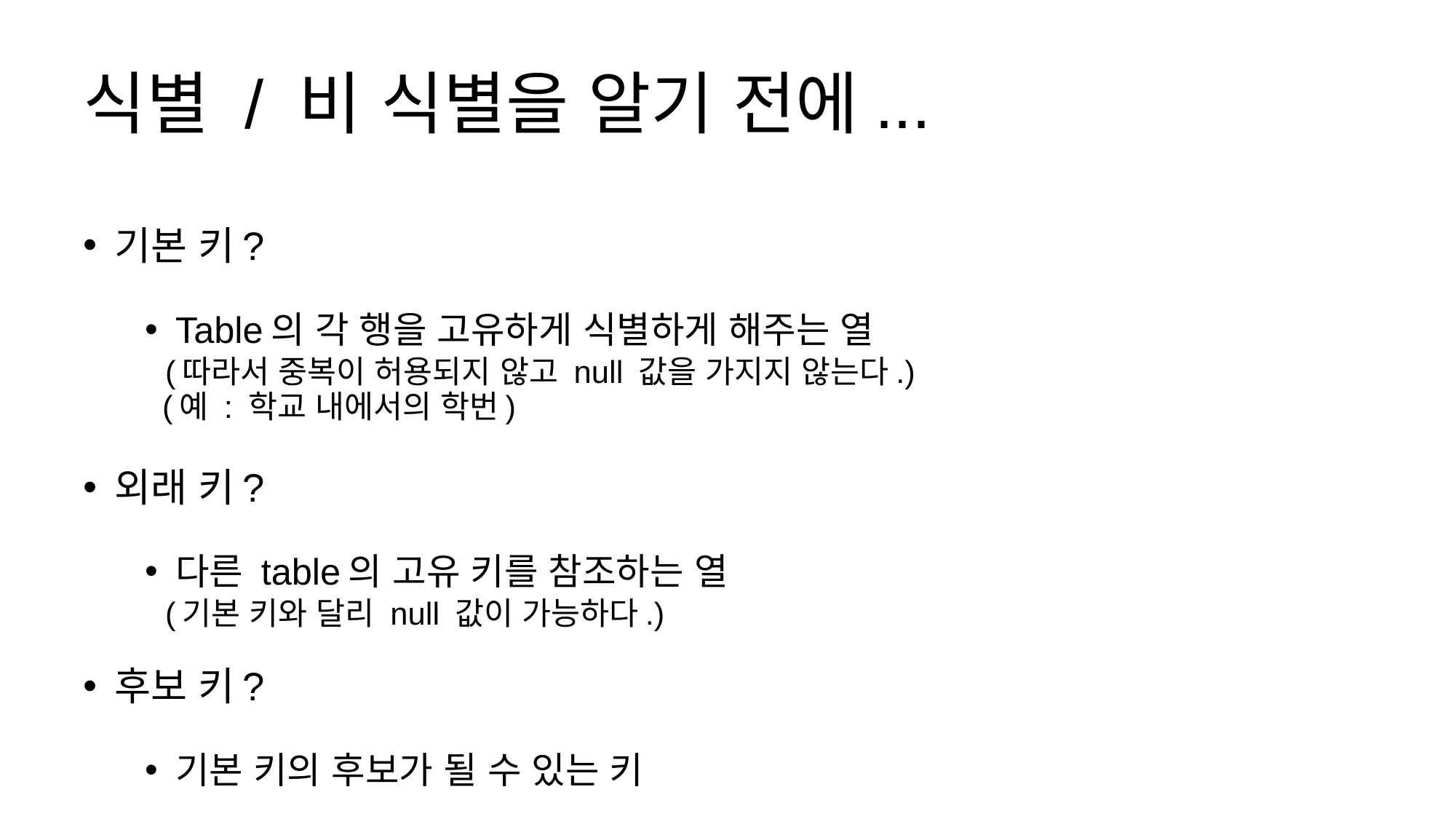

# 식별 / 비 식별을 알기 전에...
기본 키?

Table의 각 행을 고유하게 식별하게 해주는 열
  (따라서 중복이 허용되지 않고 null 값을 가지지 않는다.)
  (예 : 학교 내에서의 학번)

외래 키?

다른 table의 고유 키를 참조하는 열
  (기본 키와 달리 null 값이 가능하다.)

후보 키?

기본 키의 후보가 될 수 있는 키